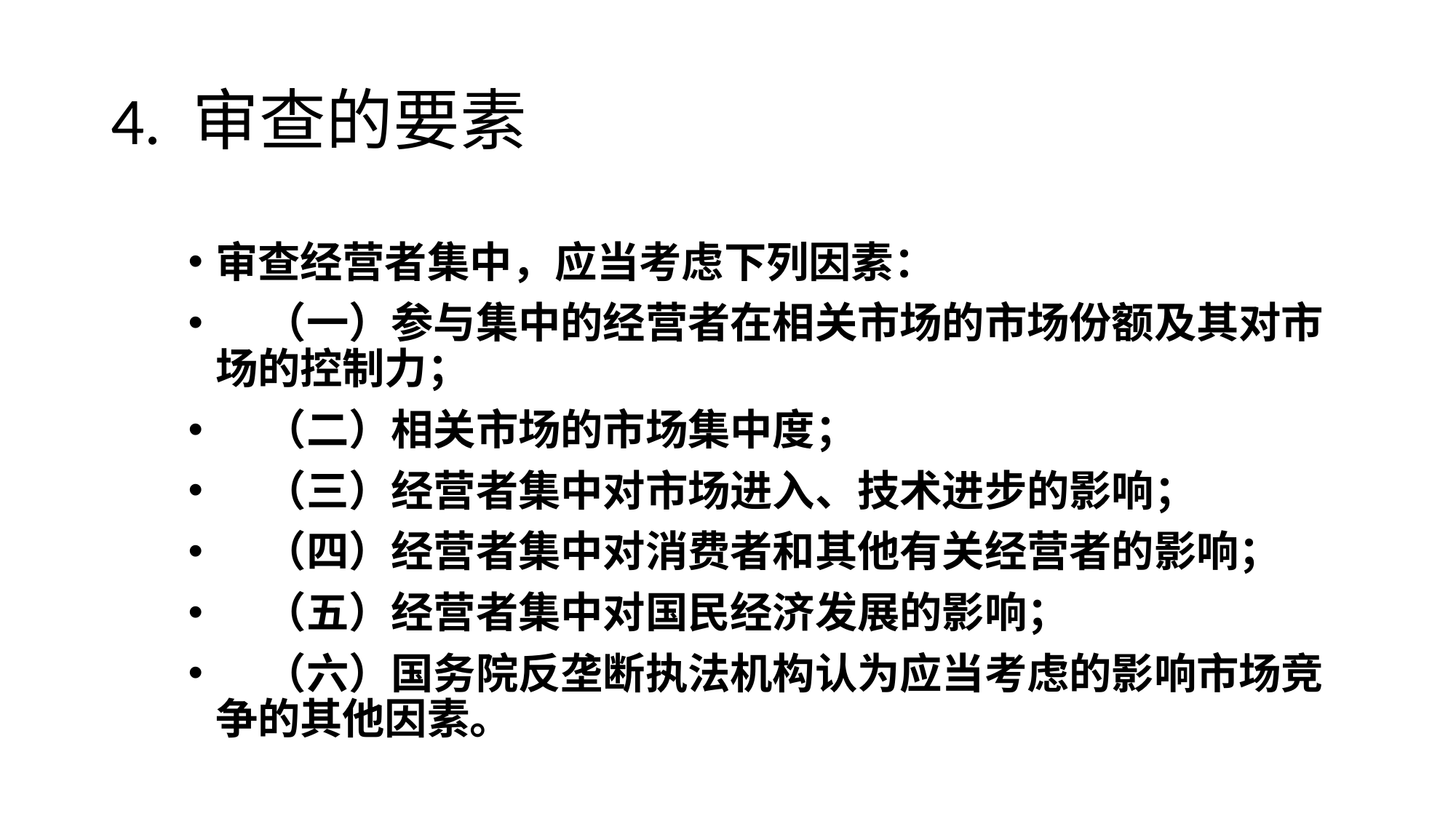

# 4. 审查的要素
审查经营者集中，应当考虑下列因素：
    （一）参与集中的经营者在相关市场的市场份额及其对市场的控制力；
    （二）相关市场的市场集中度；
    （三）经营者集中对市场进入、技术进步的影响；
    （四）经营者集中对消费者和其他有关经营者的影响；
    （五）经营者集中对国民经济发展的影响；
    （六）国务院反垄断执法机构认为应当考虑的影响市场竞争的其他因素。